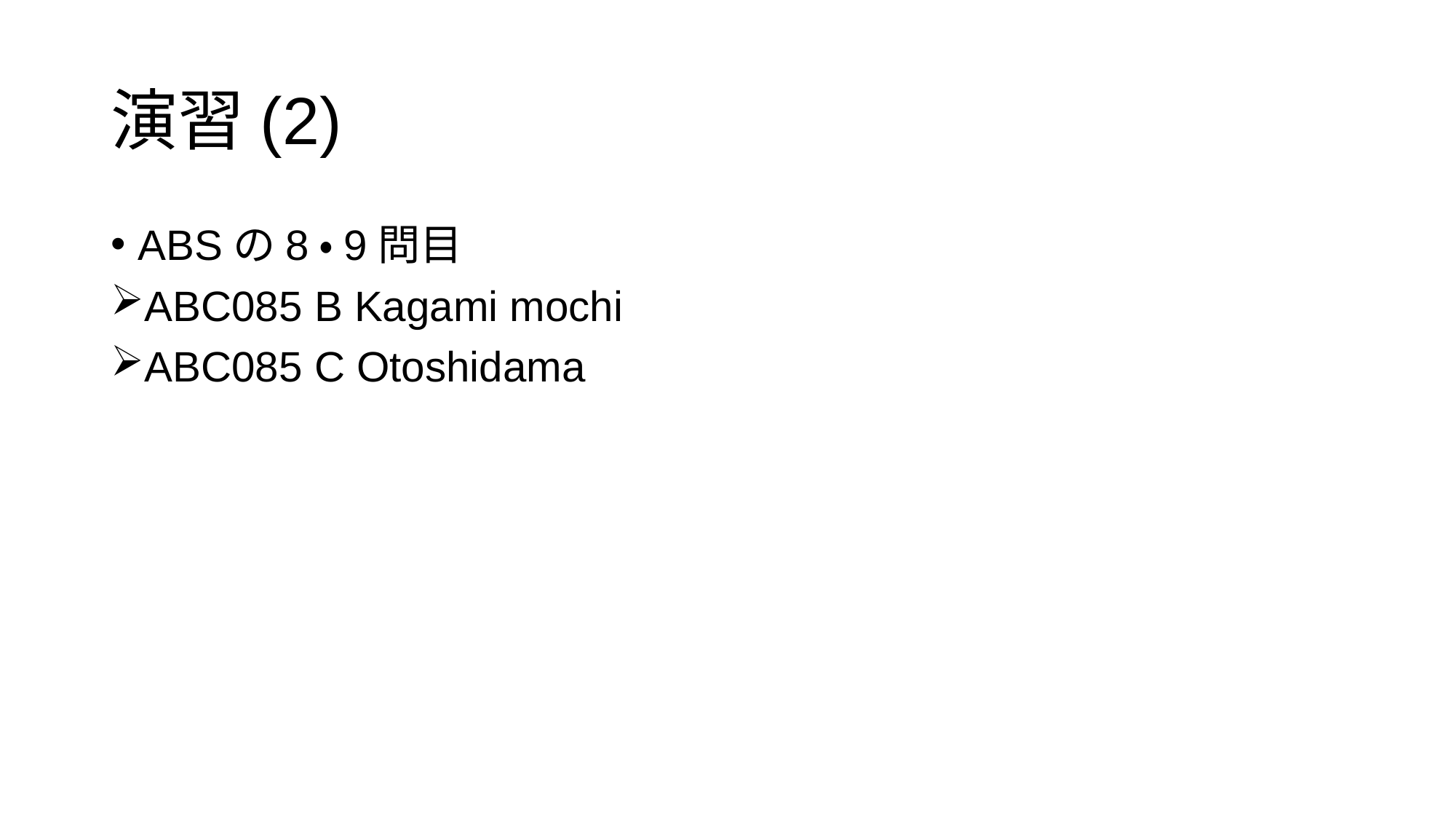

# 演習(2)
ABSの8・9問目
ABC085 B Kagami mochi
ABC085 C Otoshidama